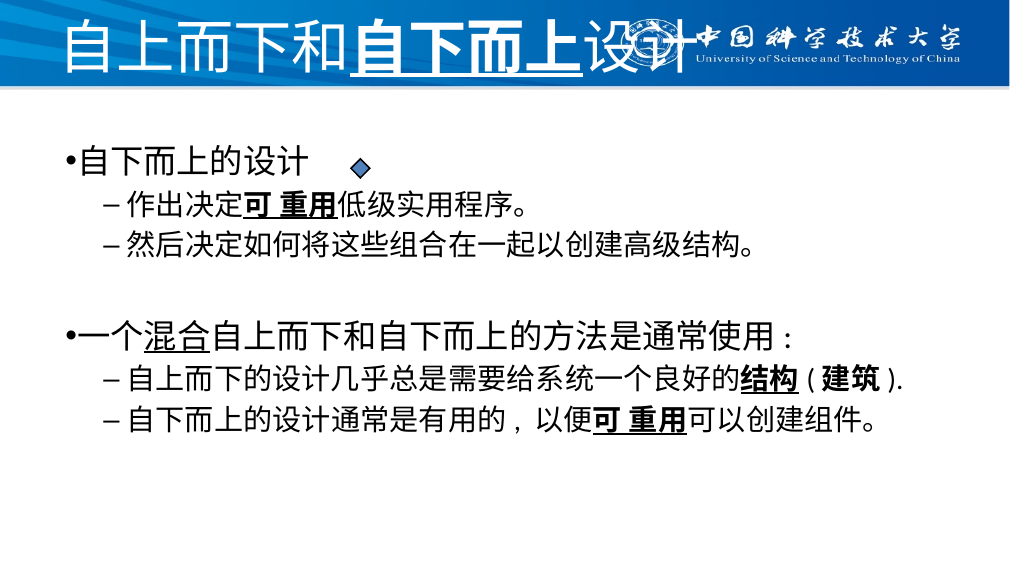

# 自上而下和自下而上设计
自下而上的设计
作出决定可 重用低级实用程序。
然后决定如何将这些组合在一起以创建高级结构。

一个混合自上而下和自下而上的方法是通常使用:
自上而下的设计几乎总是需要给系统一个良好的结构(建筑).
自下而上的设计通常是有用的, 以便可 重用可以创建组件。